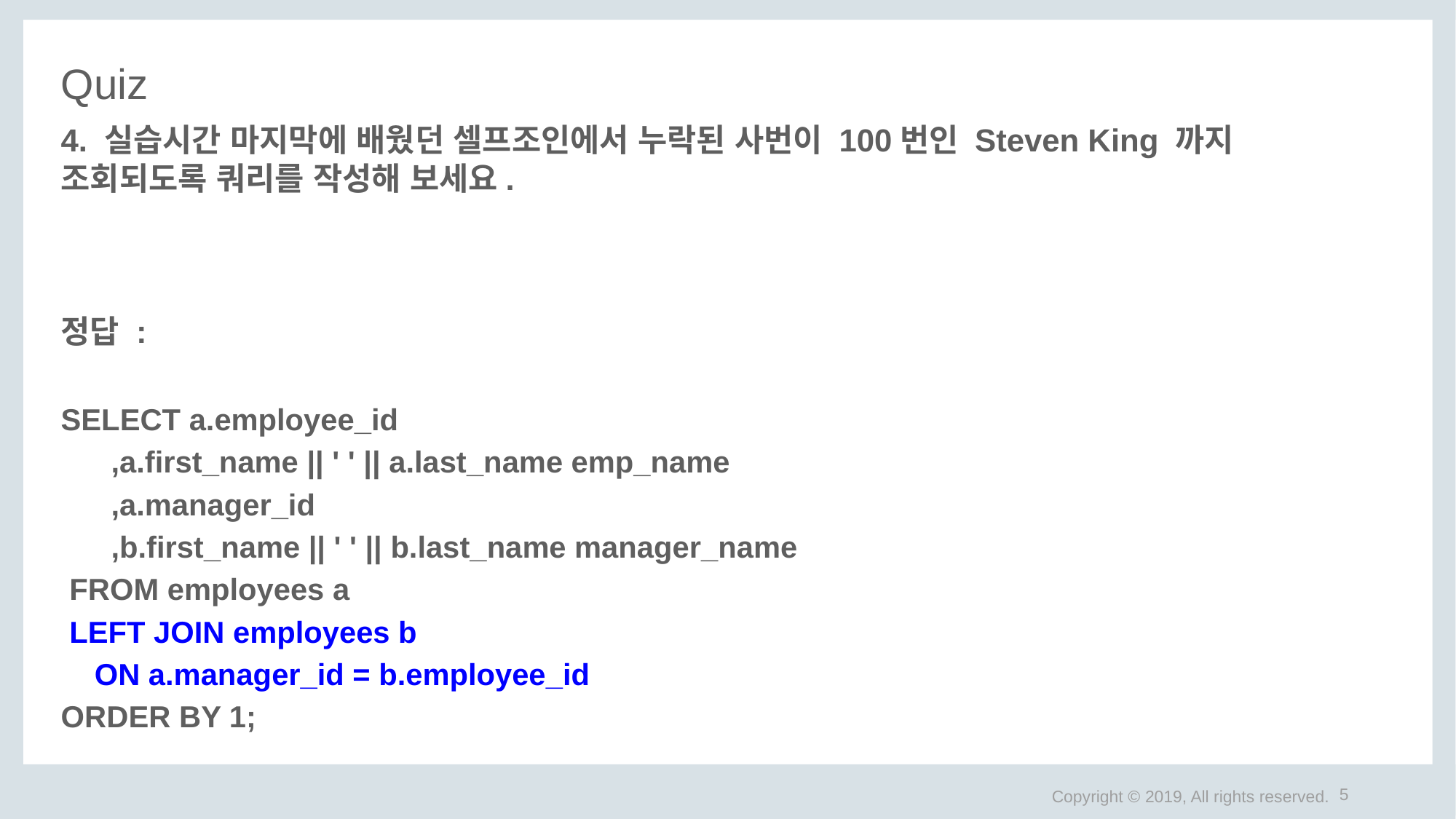

# Quiz
4. 실습시간 마지막에 배웠던 셀프조인에서 누락된 사번이 100번인 Steven King 까지 조회되도록 쿼리를 작성해 보세요.
정답 :

SELECT a.employee_id
      ,a.first_name || ' ' || a.last_name emp_name
      ,a.manager_id
      ,b.first_name || ' ' || b.last_name manager_name
 FROM employees a
 LEFT JOIN employees b
    ON a.manager_id = b.employee_id
ORDER BY 1;